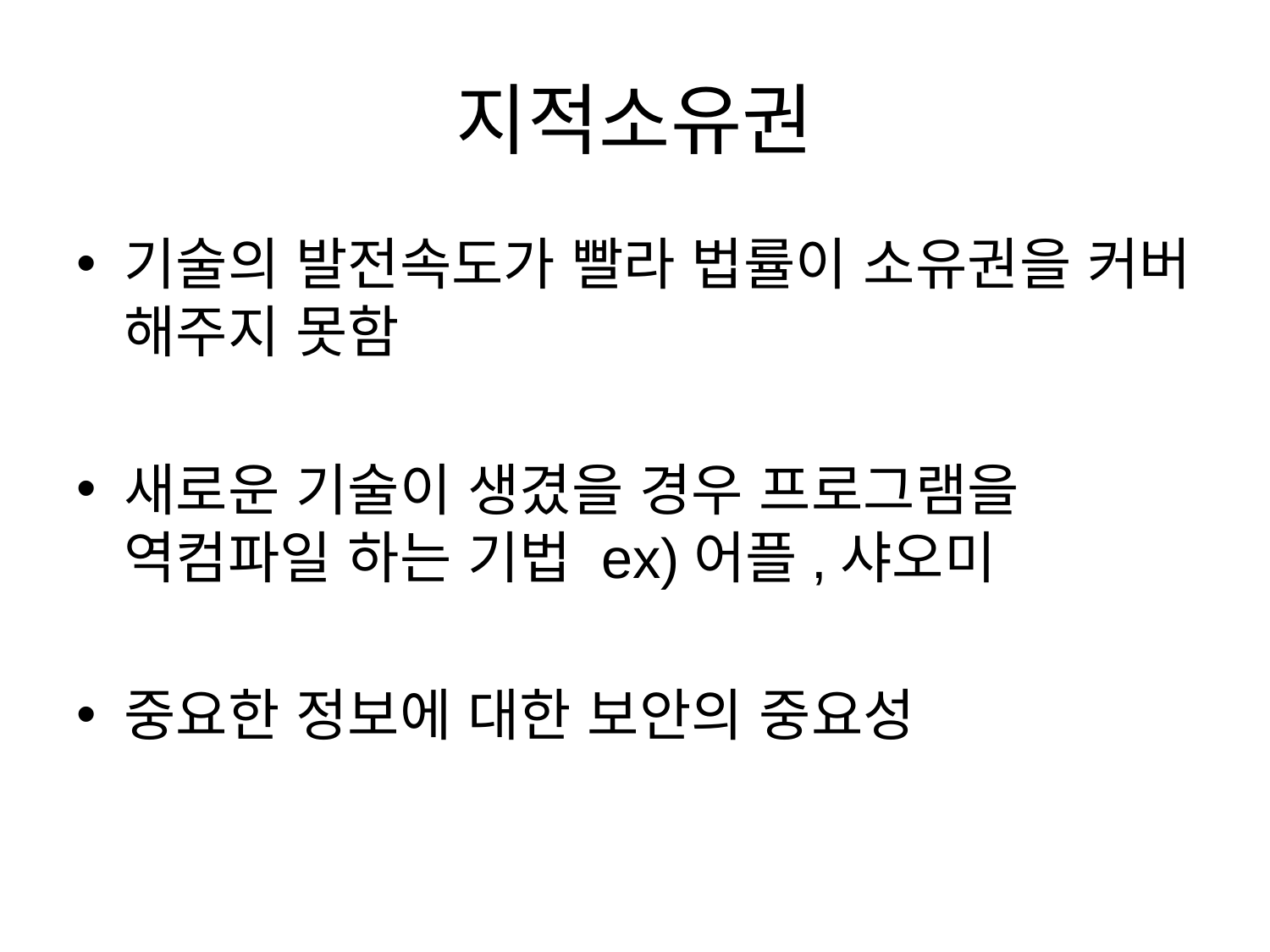

# 지적소유권
기술의 발전속도가 빨라 법률이 소유권을 커버 해주지 못함

새로운 기술이 생겼을 경우 프로그램을 역컴파일 하는 기법 ex)어플,샤오미

중요한 정보에 대한 보안의 중요성